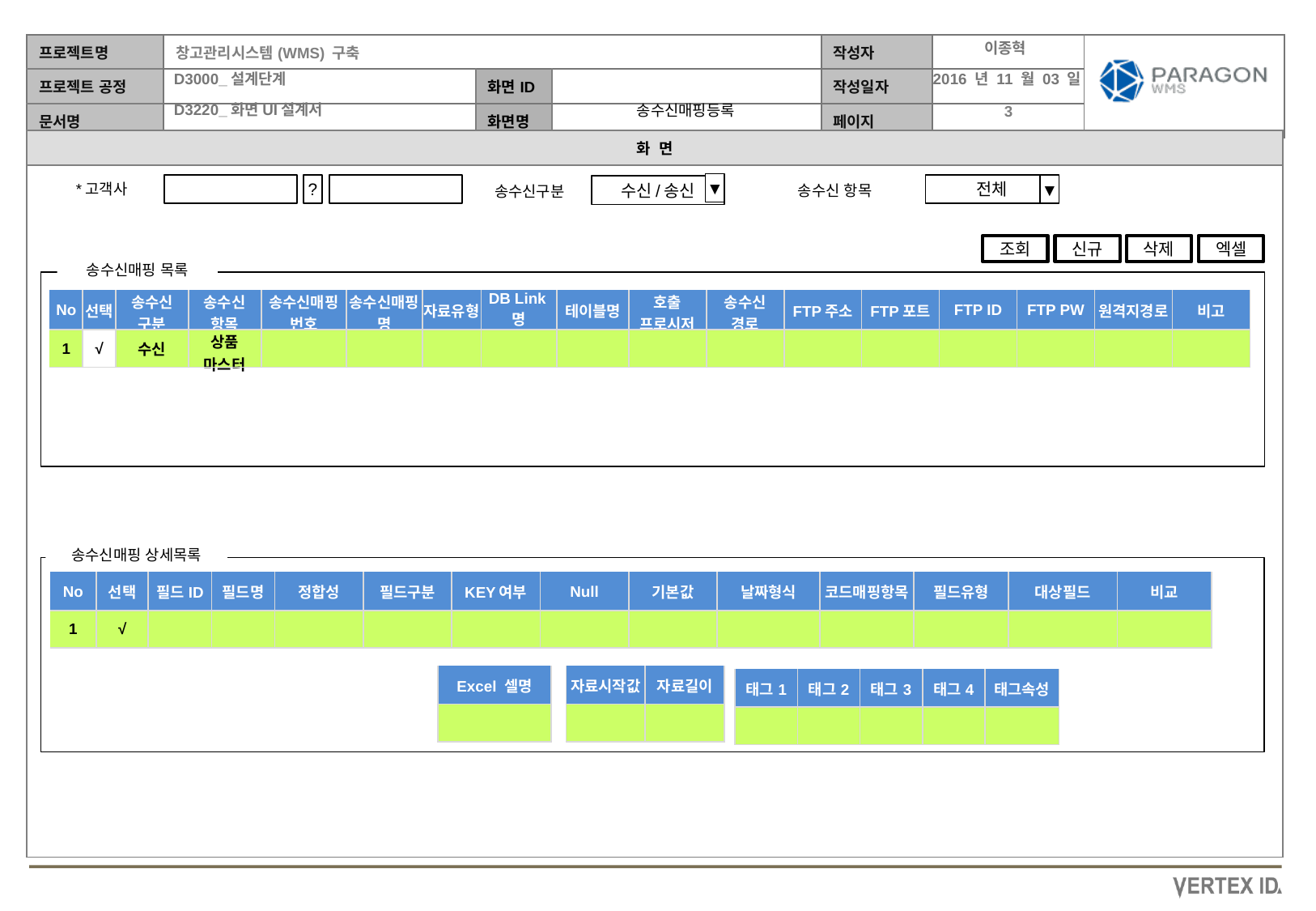

이종혁
2016 년 11 월 03 일
송수신매핑등록
▼
*고객사
송수신 항목
전체

?

▼
송수신구분
수신/송신
조회
신규
삭제
엑셀
송수신매핑 목록

| No | 선택 | 송수신 구분 | 송수신 항목 | 송수신매핑번호 | 송수신매핑명 | 자료유형 | DB Link명 | 테이블명 | 호출 프로시저 | 송수신 경로 | FTP주소 | FTP포트 | FTP ID | FTP PW | 원격지경로 | 비고 |
| --- | --- | --- | --- | --- | --- | --- | --- | --- | --- | --- | --- | --- | --- | --- | --- | --- |
| 1 | √ | 수신 | 상품 마스터 |  |  |  |  |  |  |  |  |  |  |  |  |  |
송수신매핑 상세목록

| No | 선택 | 필드ID | 필드명 | 정합성 | 필드구분 | KEY여부 | Null | 기본값 | 날짜형식 | 코드매핑항목 | 필드유형 | 대상필드 | 비교 |
| --- | --- | --- | --- | --- | --- | --- | --- | --- | --- | --- | --- | --- | --- |
| 1 | √ |  |  |  |  |  |  |  |  |  |  |  |  |
| Excel 셀명 |
| --- |
|  |
| 자료시작값 | 자료길이 |
| --- | --- |
|  |  |
| 태그1 | 태그2 | 태그3 | 태그4 | 태그속성 |
| --- | --- | --- | --- | --- |
|  |  |  |  |  |